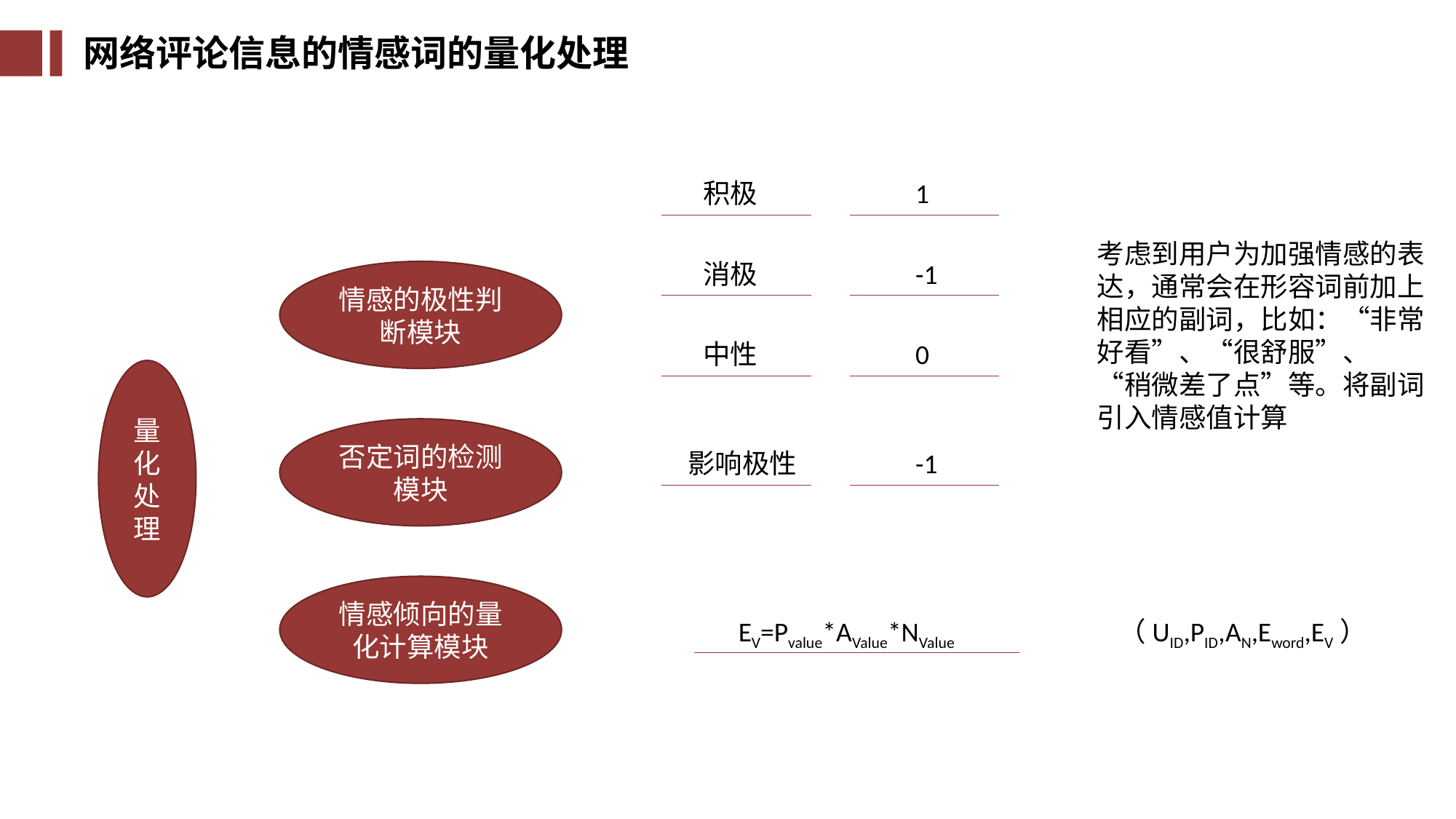

网络评论信息的情感词的量化处理

积极
1
考虑到用户为加强情感的表达，通常会在形容词前加上相应的副词，比如：“非常好看”、“很舒服”、 “稍微差了点”等。将副词引入情感值计算
消极
-1
情感的极性判断模块
中性
0
量化处理
否定词的检测模块
影响极性
-1
情感倾向的量化计算模块
EV=Pvalue*AValue*NValue
（UID,PID,AN,Eword,EV）